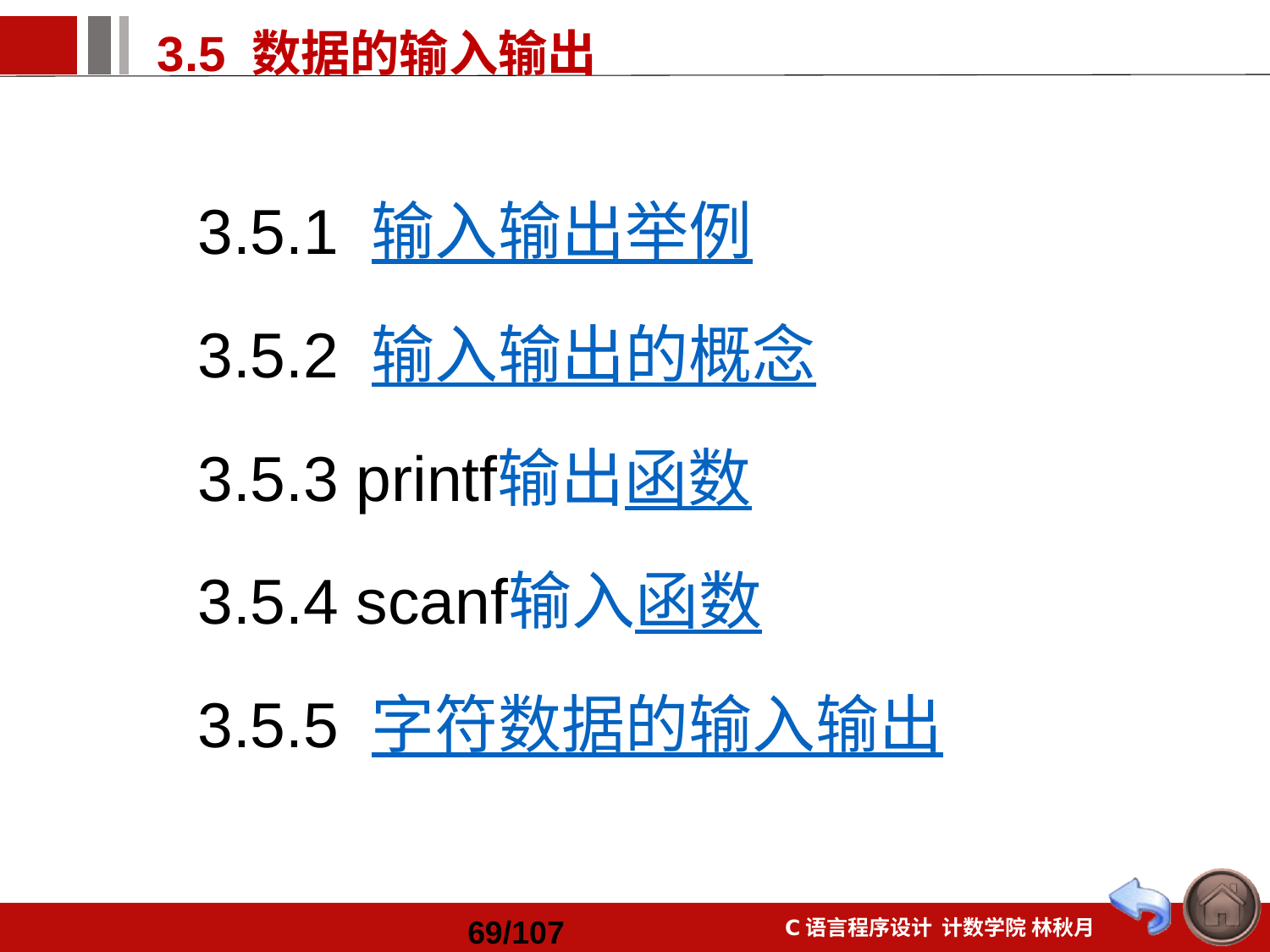

3.5.1 输入输出举例
3.5.2 输入输出的概念
3.5.3 printf输出函数
3.5.4 scanf输入函数
3.5.5 字符数据的输入输出